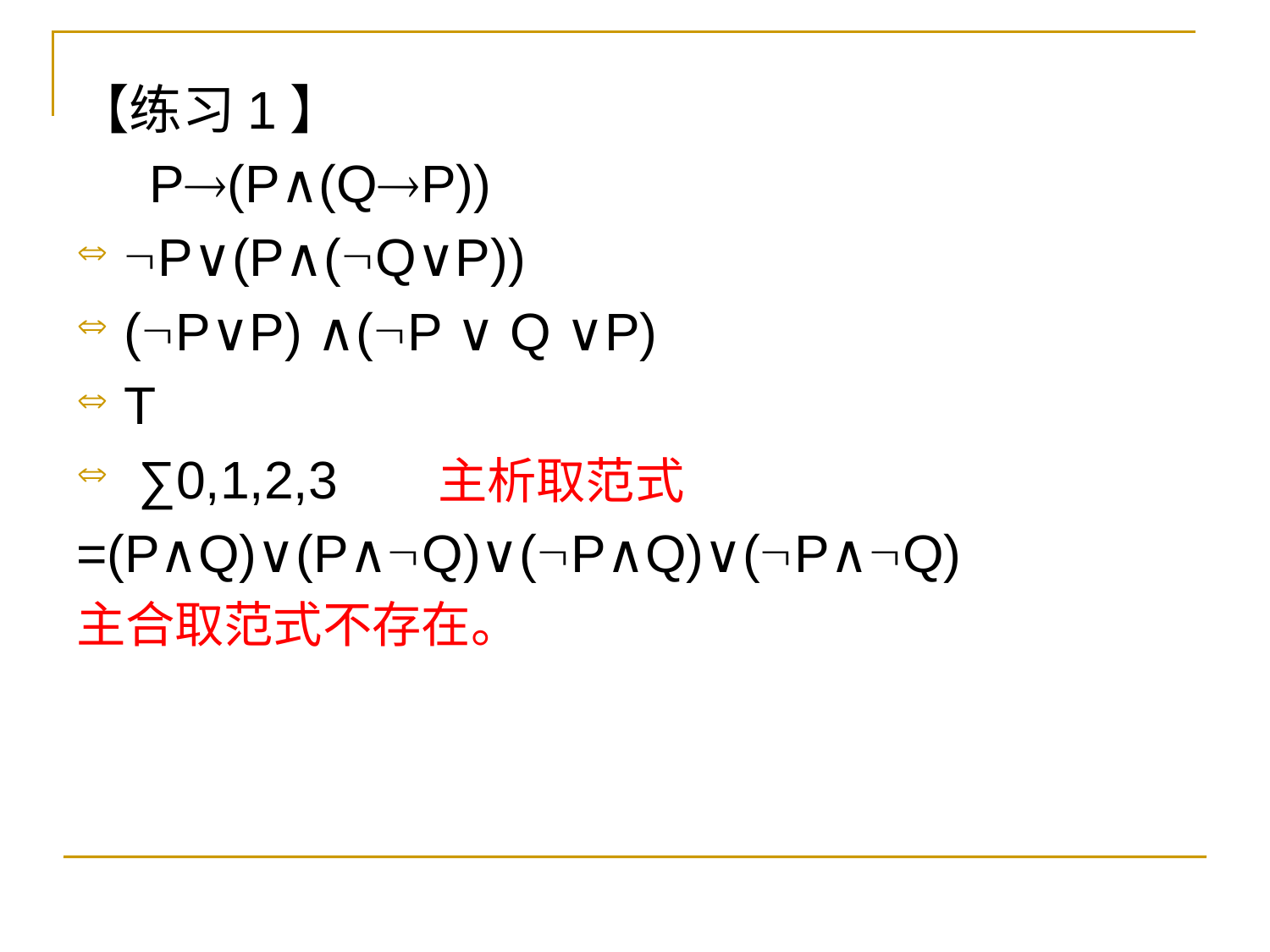

【练习1】
     P→(P∧(Q→P))
¬P∨(P∧(¬Q∨P))
(¬P∨P) ∧(¬P ∨ Q ∨P)
T
 ∑0,1,2,3      主析取范式
=(P∧Q)∨(P∧¬Q)∨(¬P∧Q)∨(¬P∧¬Q)
主合取范式不存在。